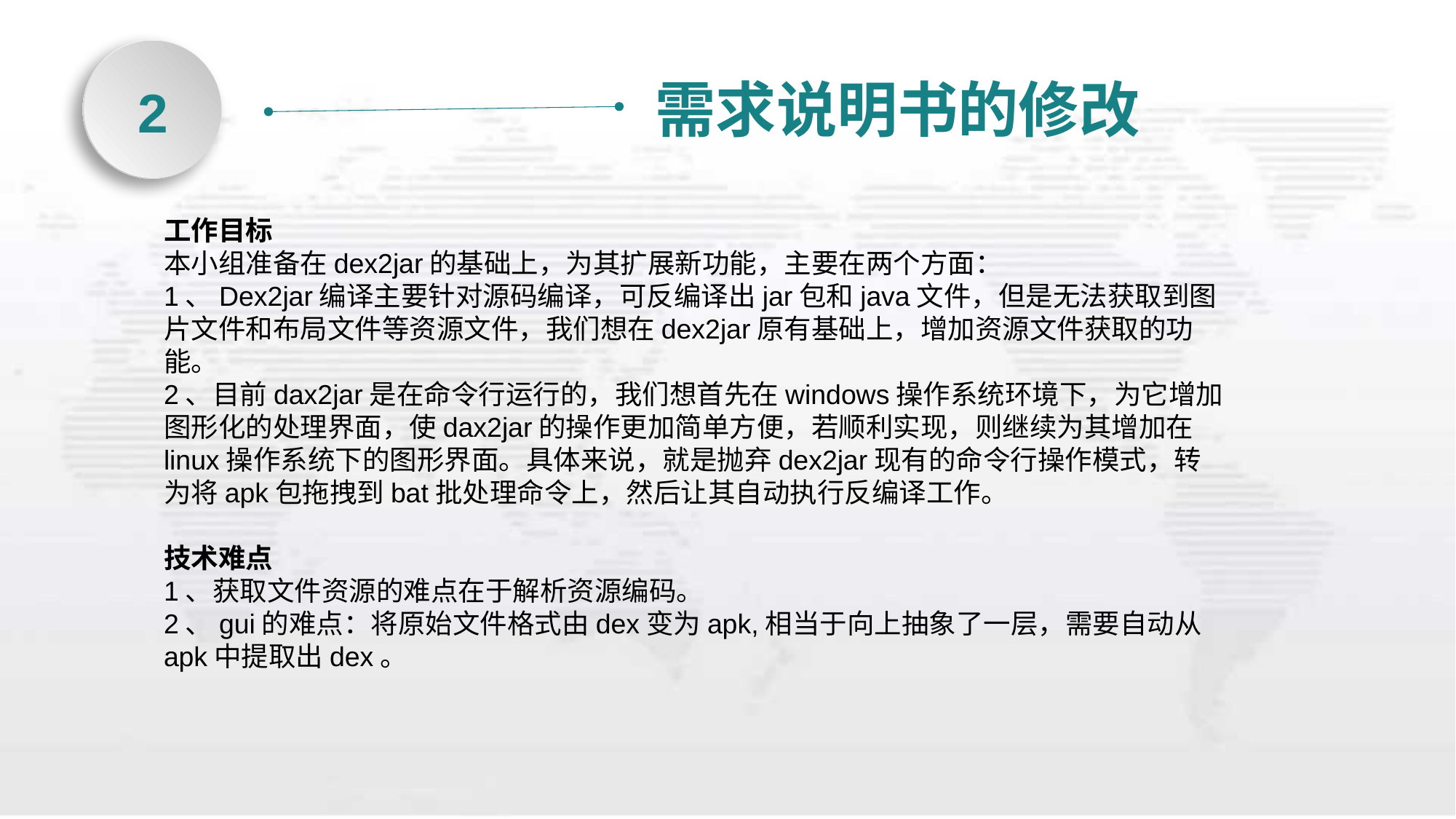

需求说明书的修改
2
工作目标
本小组准备在dex2jar的基础上，为其扩展新功能，主要在两个方面：
1、Dex2jar编译主要针对源码编译，可反编译出jar包和java文件，但是无法获取到图片文件和布局文件等资源文件，我们想在dex2jar原有基础上，增加资源文件获取的功能。
2、目前dax2jar是在命令行运行的，我们想首先在windows操作系统环境下，为它增加图形化的处理界面，使dax2jar的操作更加简单方便，若顺利实现，则继续为其增加在linux操作系统下的图形界面。具体来说，就是抛弃dex2jar现有的命令行操作模式，转为将apk包拖拽到bat批处理命令上，然后让其自动执行反编译工作。

技术难点
1、获取文件资源的难点在于解析资源编码。
2、gui的难点：将原始文件格式由dex变为apk,相当于向上抽象了一层，需要自动从apk中提取出dex。